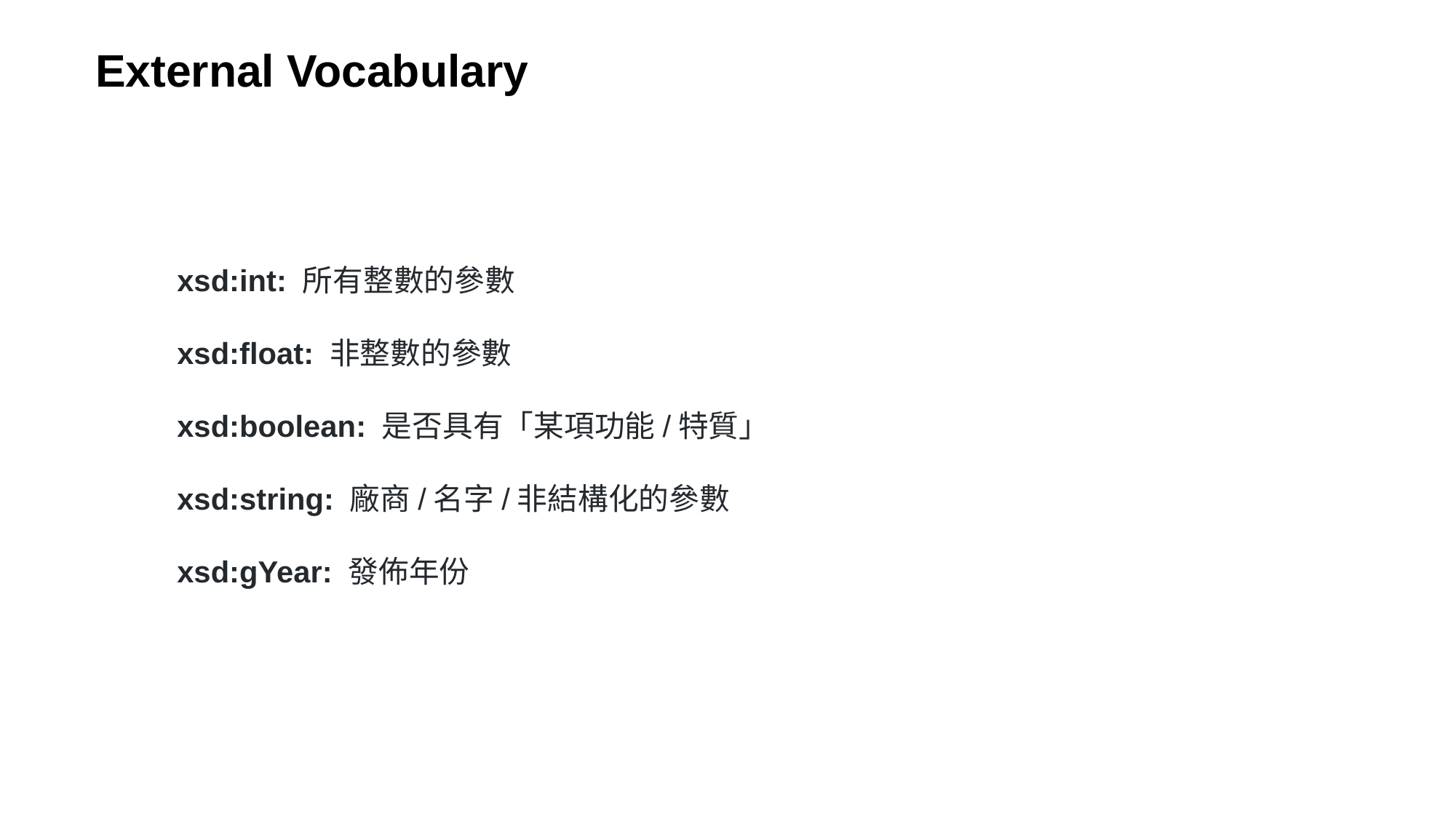

External Vocabulary
xsd:int: 所有整數的參數

xsd:float: 非整數的參數

xsd:boolean: 是否具有「某項功能/特質」

xsd:string: 廠商/名字/非結構化的參數

xsd:gYear: 發佈年份